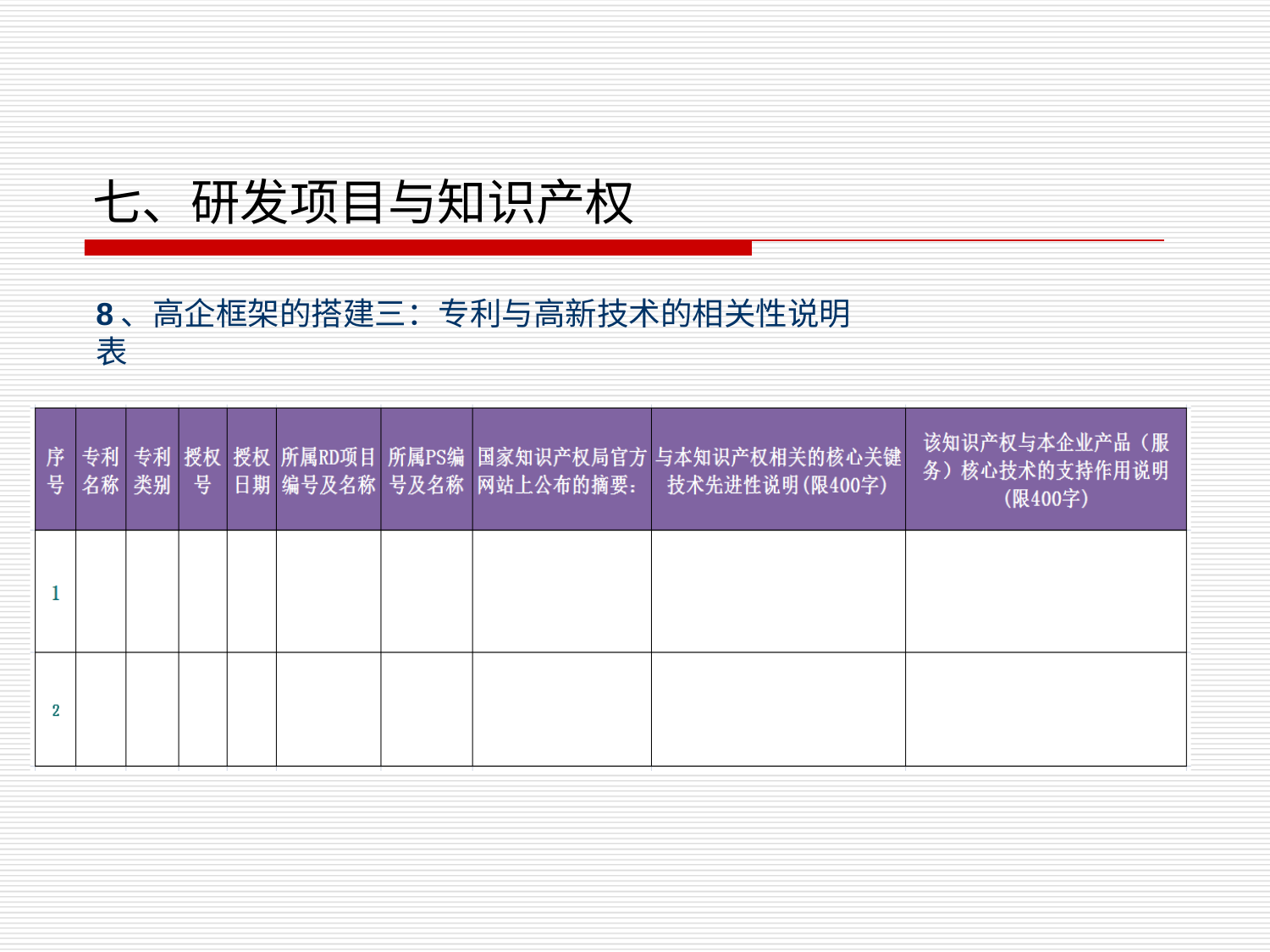

# 七、研发项目与知识产权

8、高企框架的搭建三：专利与高新技术的相关性说明表